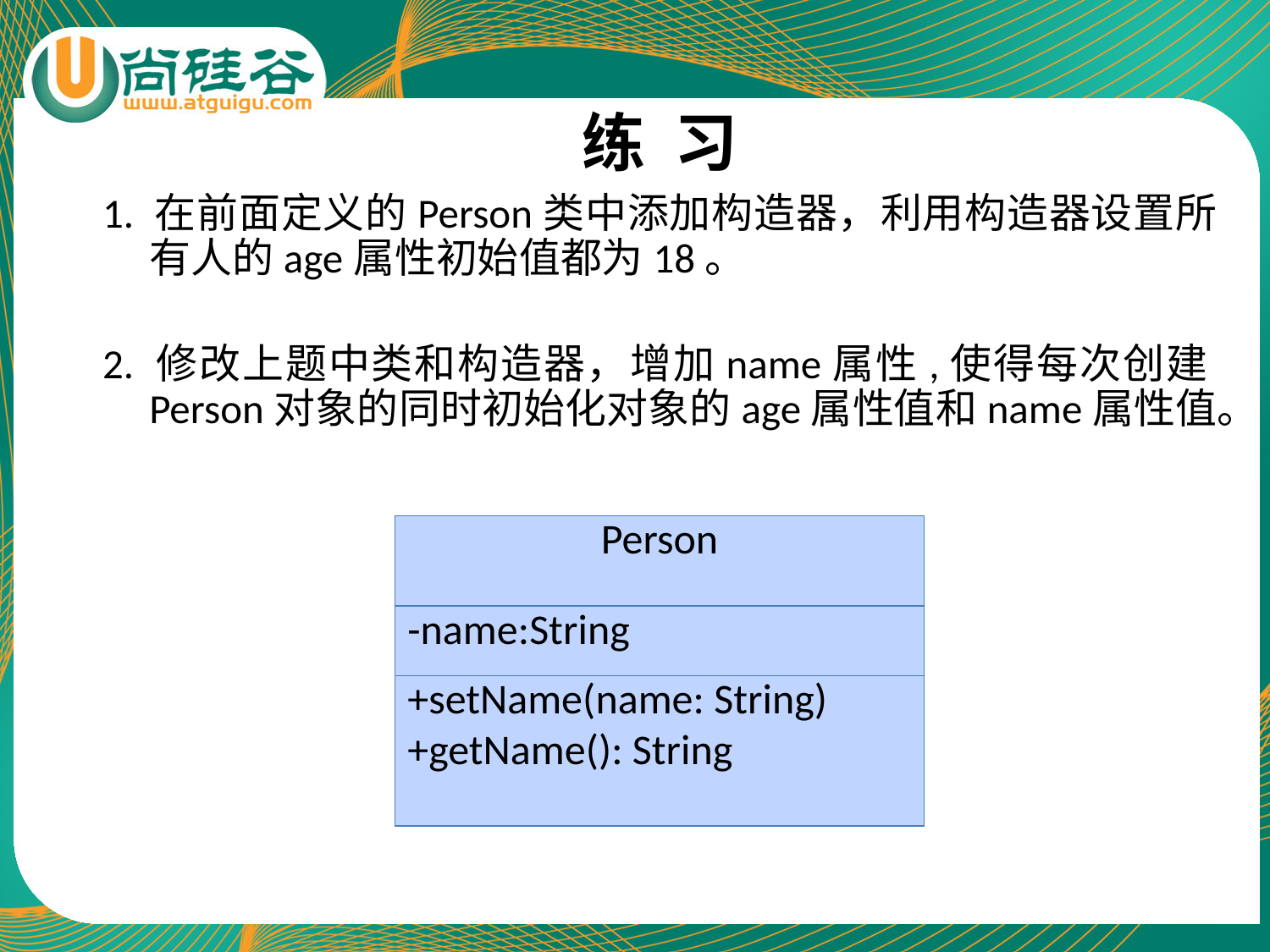

# 练  习
1. 在前面定义的Person类中添加构造器，利用构造器设置所有人的age属性初始值都为18。

2. 修改上题中类和构造器，增加name属性,使得每次创建Person对象的同时初始化对象的age属性值和name属性值。
| Person |
| --- |
| -name:String |
| +setName(name: String) +getName(): String |